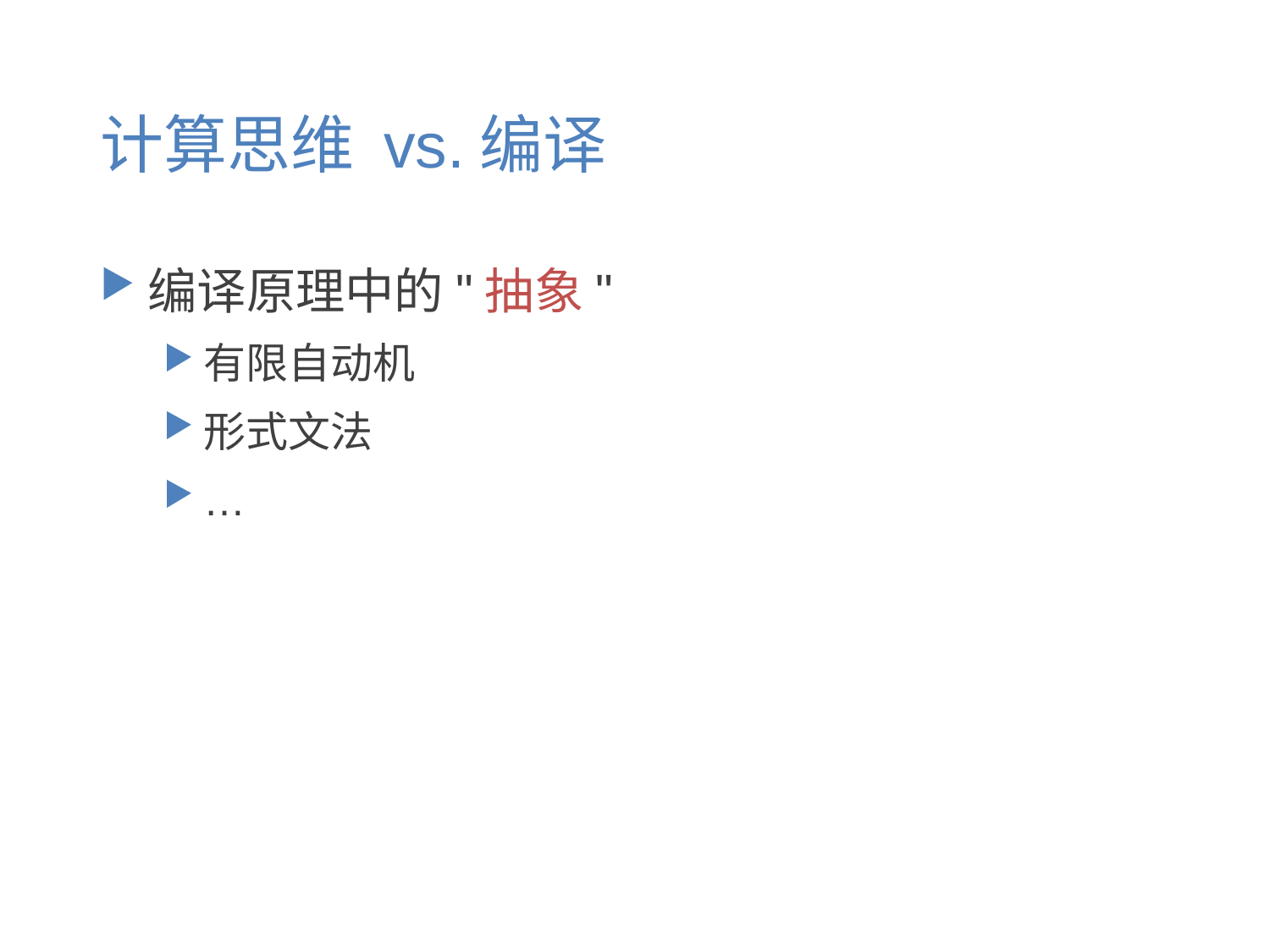

# 计算思维 vs.编译
编译原理中的"抽象"
有限自动机
形式文法
…